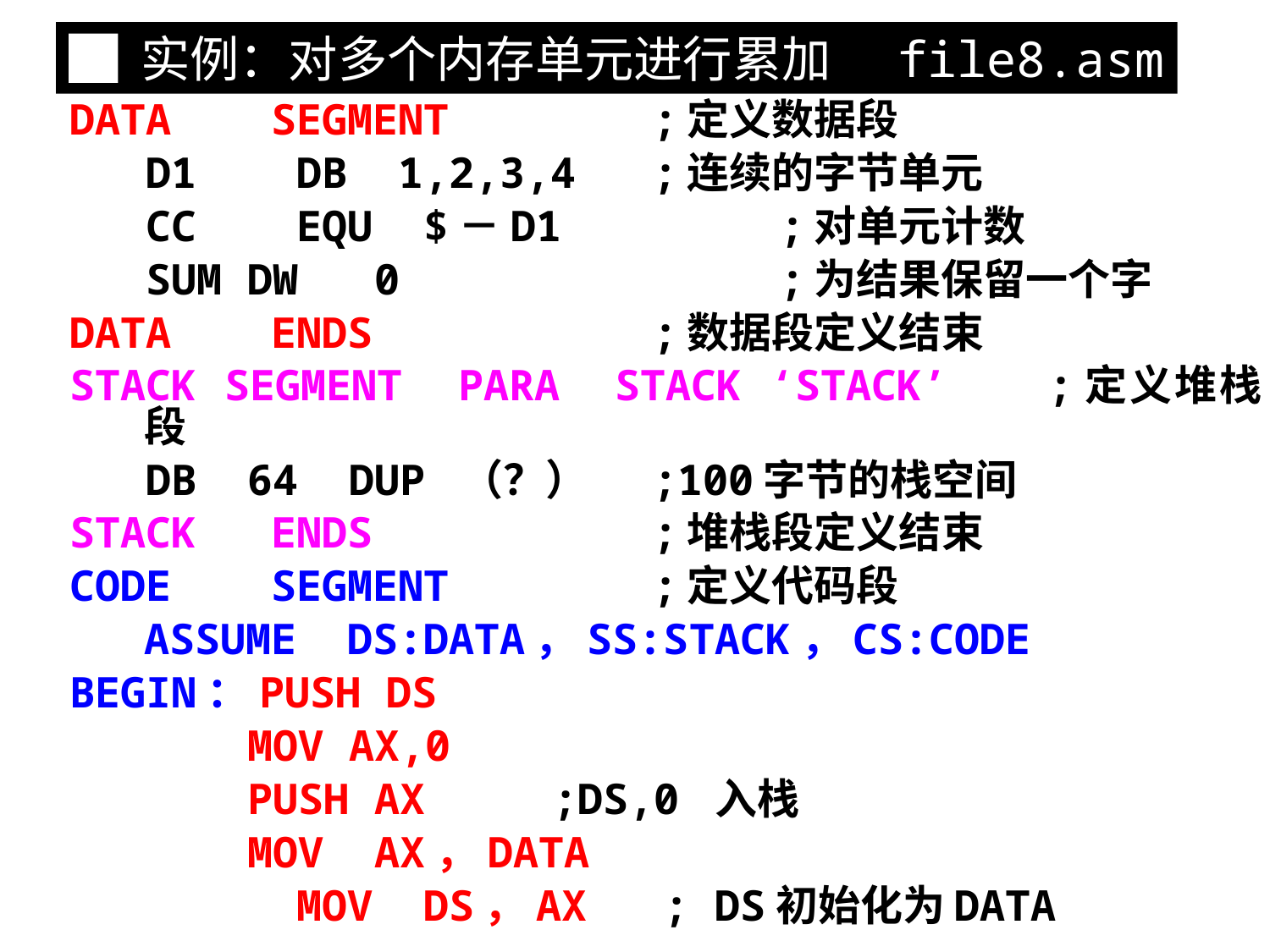

█ 实例：对多个内存单元进行累加     file8.asm
DATA	SEGMENT		;定义数据段
   D1	 DB  1,2,3,4	;连续的字节单元
   CC	 EQU  $－D1		;对单元计数
   SUM DW   0			;为结果保留一个字
DATA	ENDS			;数据段定义结束
STACK SEGMENT  PARA  STACK ‘STACK’	;定义堆栈段
   DB  64  DUP （？）	;100字节的栈空间
STACK	ENDS			;堆栈段定义结束
CODE	SEGMENT		;定义代码段
	ASSUME  DS:DATA，SS:STACK，CS:CODE
BEGIN：PUSH DS
       MOV AX,0
       PUSH AX     ;DS,0 入栈
       MOV  AX，DATA
		 MOV  DS，AX   ; DS初始化为DATA